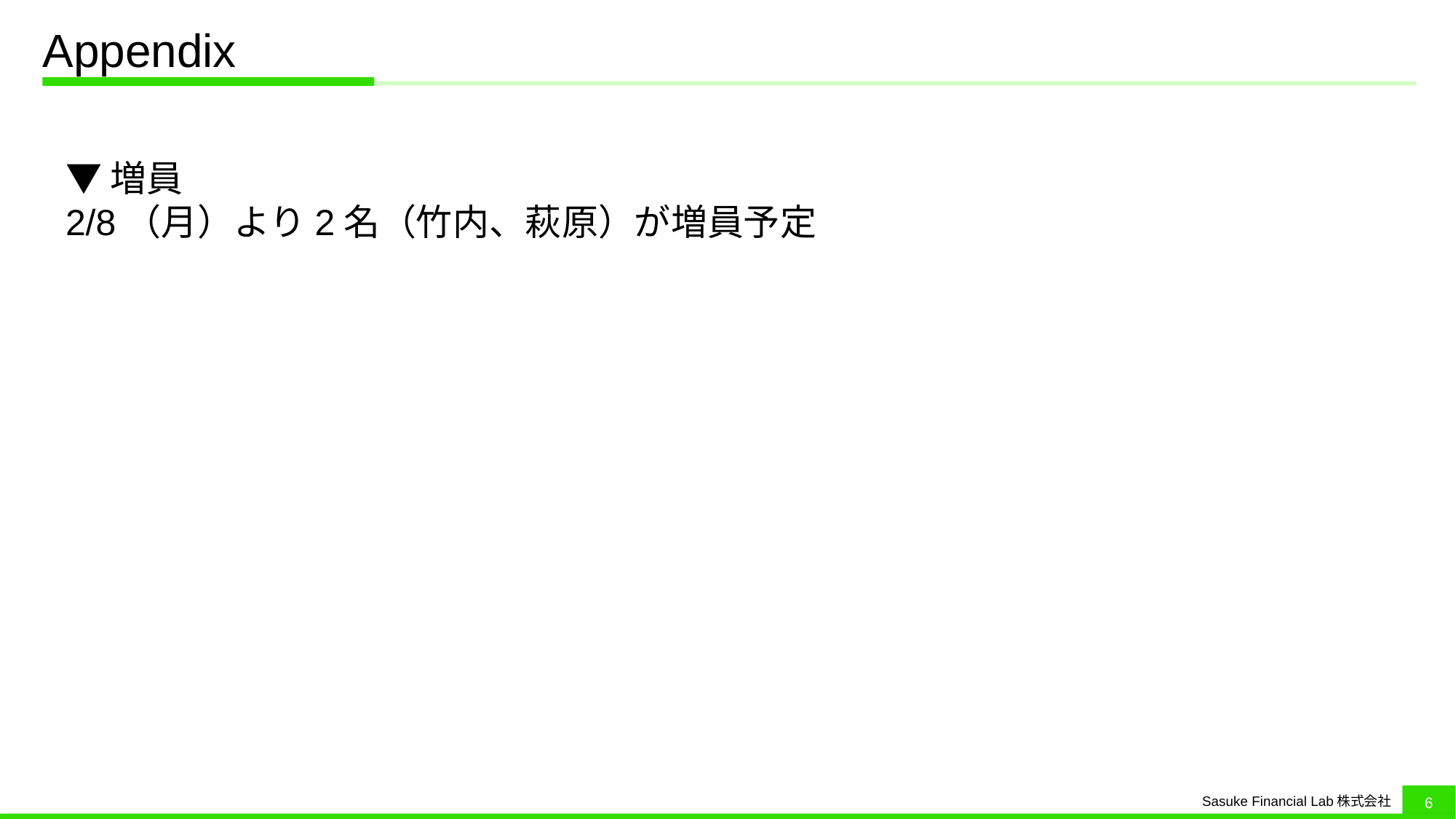

# Appendix
▼増員
2/8（月）より2名（竹内、萩原）が増員予定
6
Sasuke Financial Lab株式会社